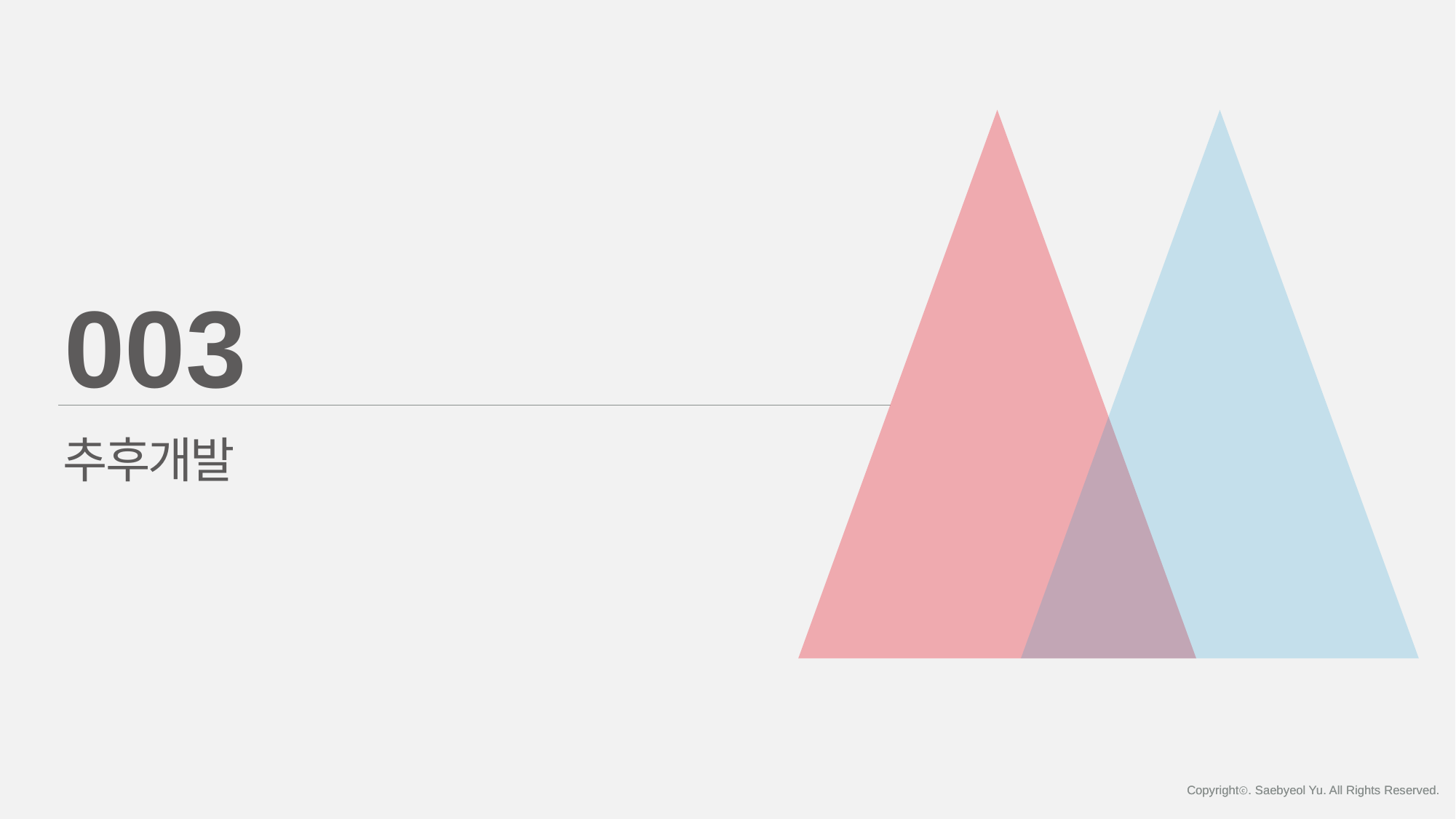

003

추후개발
Copyrightⓒ. Saebyeol Yu. All Rights Reserved.